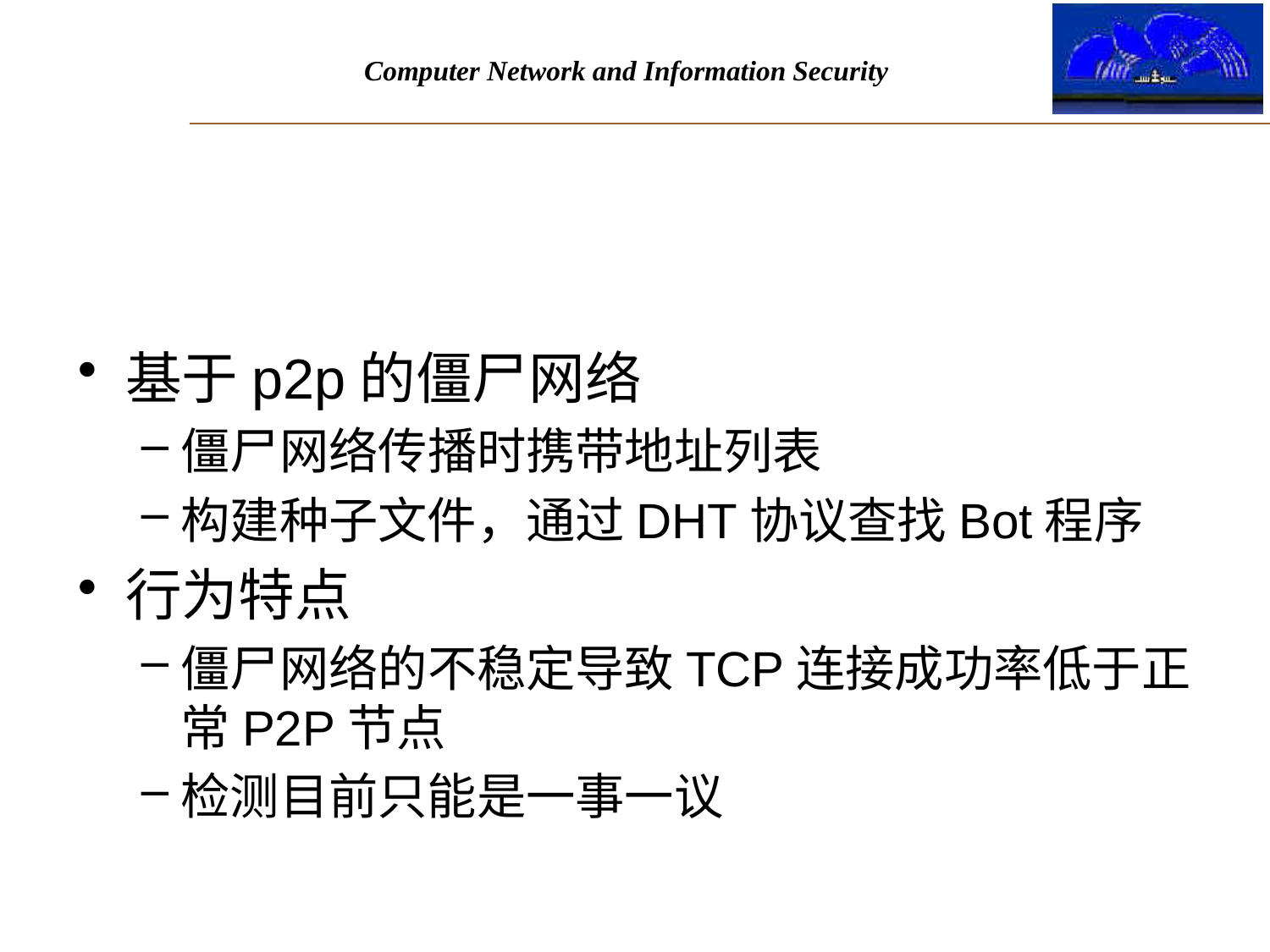

#
基于p2p的僵尸网络
僵尸网络传播时携带地址列表
构建种子文件，通过DHT协议查找Bot程序
行为特点
僵尸网络的不稳定导致TCP连接成功率低于正常P2P节点
检测目前只能是一事一议